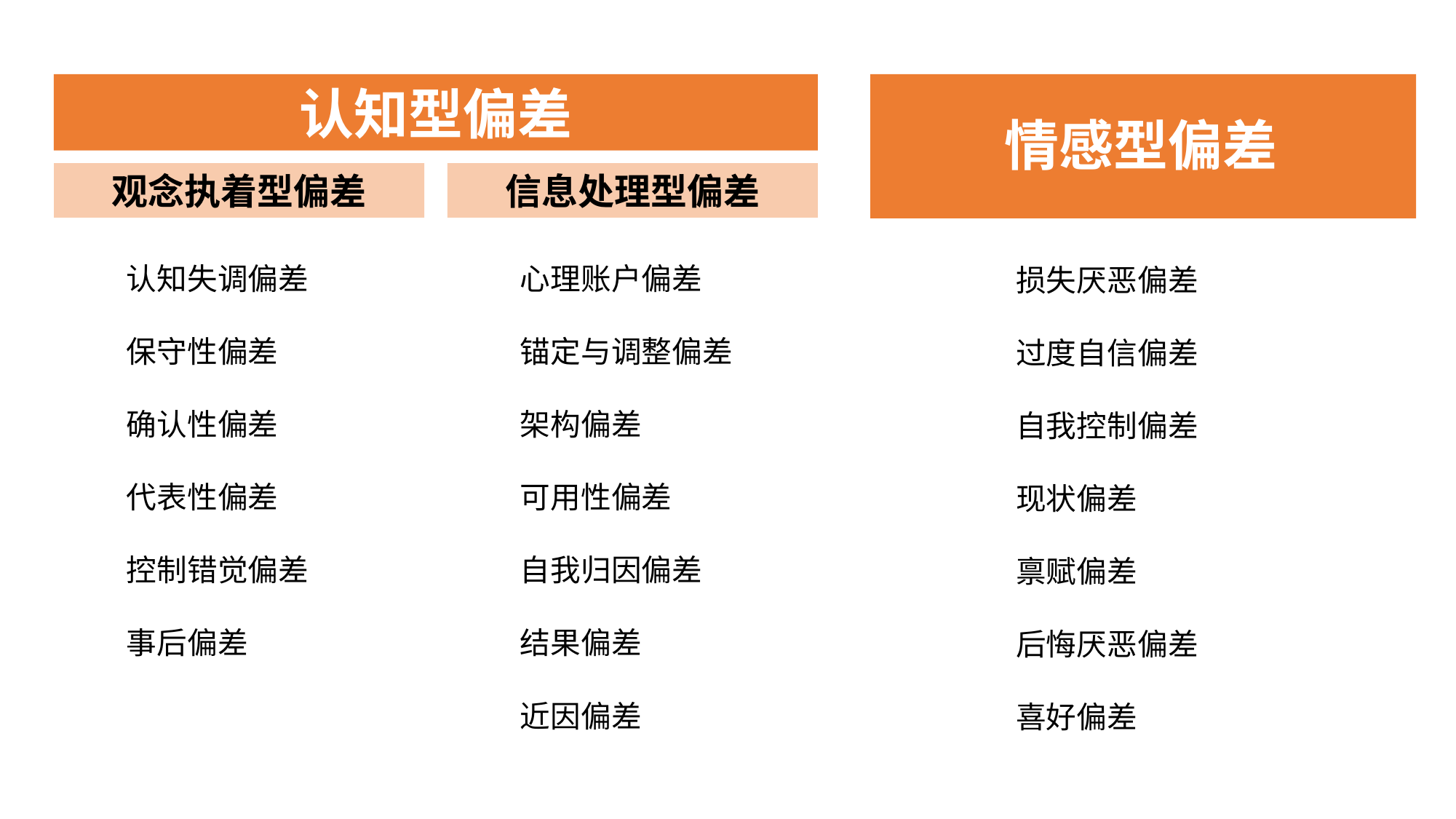

认知型偏差

情感型偏差
观念执着型偏差
信息处理型偏差
认知失调偏差
保守性偏差
确认性偏差
代表性偏差
控制错觉偏差
事后偏差
心理账户偏差
锚定与调整偏差
架构偏差
可用性偏差
自我归因偏差
结果偏差
近因偏差
损失厌恶偏差
过度自信偏差
自我控制偏差
现状偏差
禀赋偏差
后悔厌恶偏差
喜好偏差